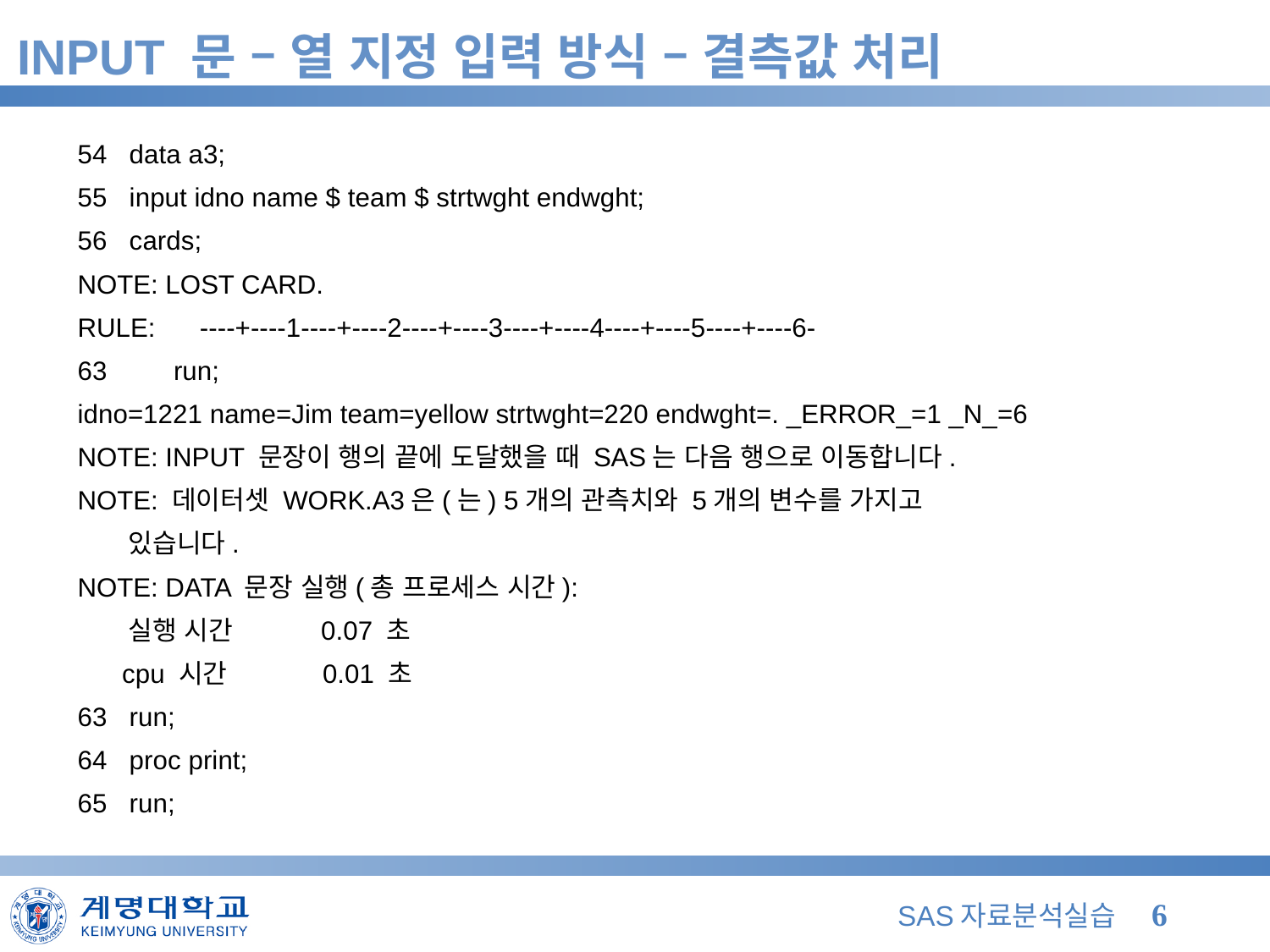

# INPUT 문 – 열 지정 입력 방식 – 결측값 처리
54   data a3;
55   input idno name $ team $ strtwght endwght;
56   cards;
NOTE: LOST CARD.
RULE:      ----+----1----+----2----+----3----+----4----+----5----+----6-
63         run;
idno=1221 name=Jim team=yellow strtwght=220 endwght=. _ERROR_=1 _N_=6
NOTE: INPUT 문장이 행의 끝에 도달했을 때 SAS는 다음 행으로 이동합니다.
NOTE: 데이터셋 WORK.A3은(는) 5개의 관측치와 5개의 변수를 가지고
      있습니다.
NOTE: DATA 문장 실행(총 프로세스 시간):
      실행 시간           0.07 초
      cpu 시간            0.01 초
63   run;
64   proc print;
65   run;